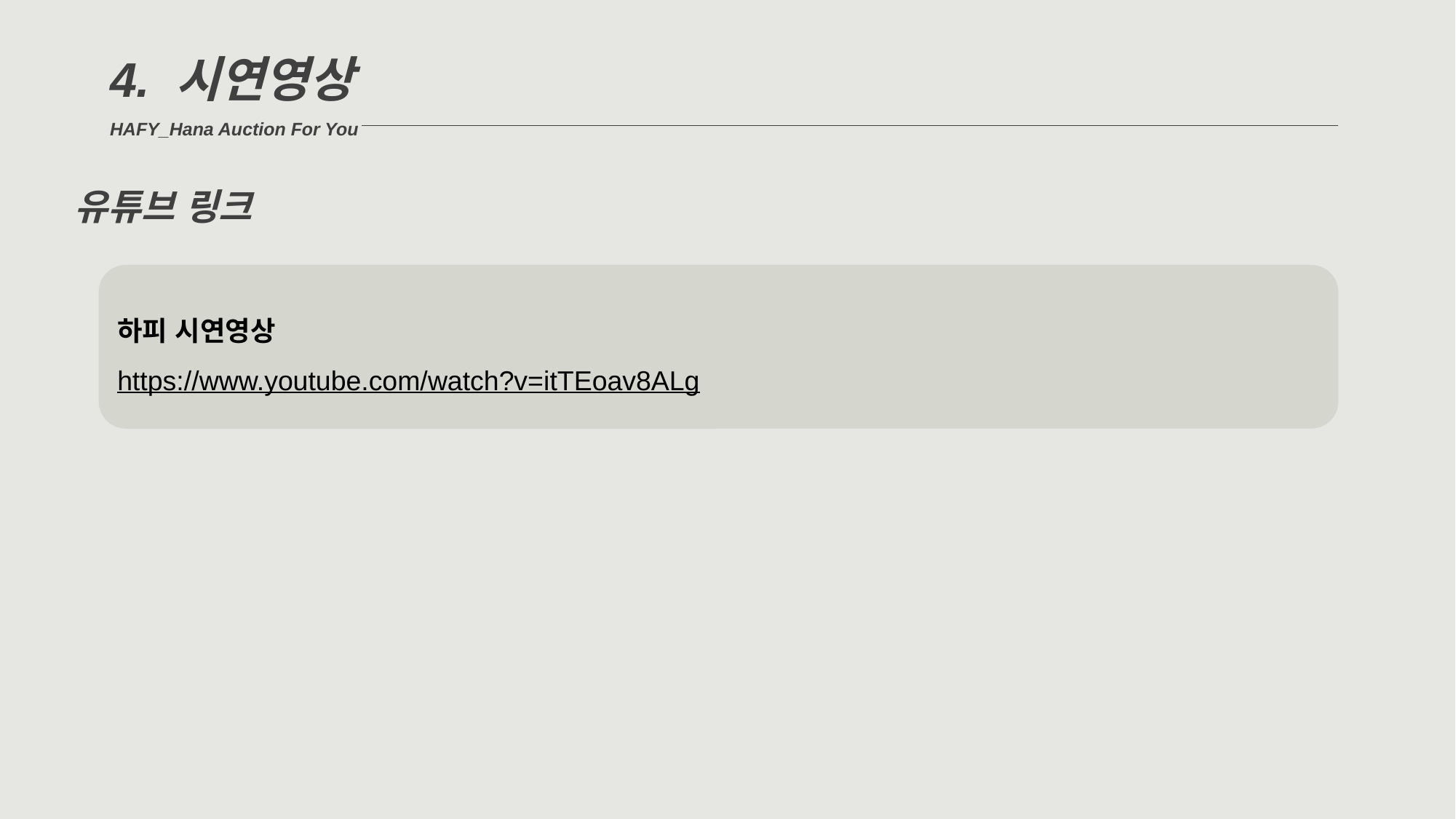

4. 시연영상
HAFY_Hana Auction For You
유튜브 링크
하피 시연영상
https://www.youtube.com/watch?v=itTEoav8ALg